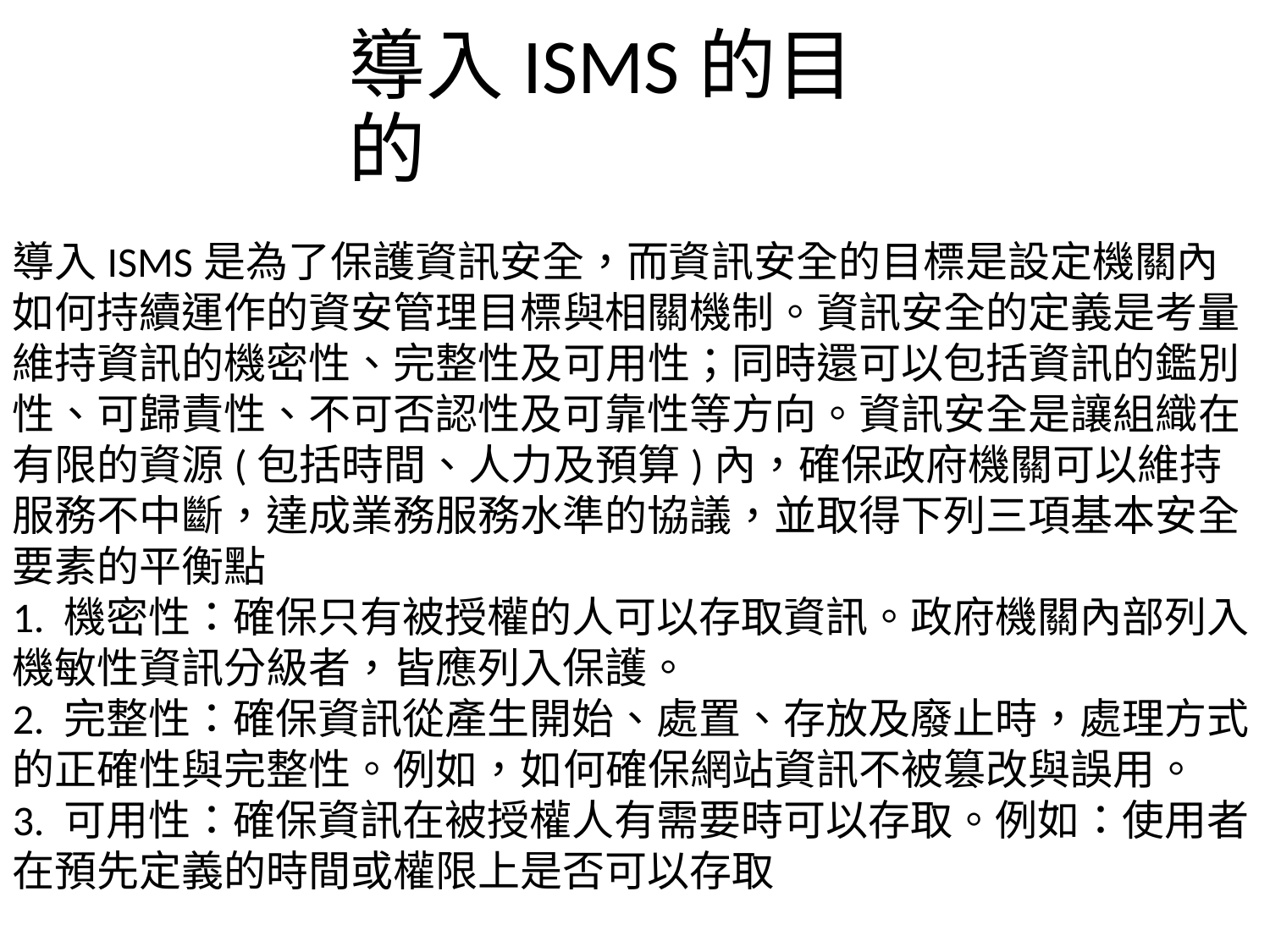

# 導入ISMS的目的
導入ISMS是為了保護資訊安全，而資訊安全的目標是設定機關內如何持續運作的資安管理目標與相關機制。資訊安全的定義是考量維持資訊的機密性、完整性及可用性；同時還可以包括資訊的鑑別性、可歸責性、不可否認性及可靠性等方向。資訊安全是讓組織在有限的資源(包括時間、人力及預算)內，確保政府機關可以維持服務不中斷，達成業務服務水準的協議，並取得下列三項基本安全要素的平衡點
1. 機密性：確保只有被授權的人可以存取資訊。政府機關內部列入機敏性資訊分級者，皆應列入保護。
2. 完整性：確保資訊從產生開始、處置、存放及廢止時，處理方式的正確性與完整性。例如，如何確保網站資訊不被篡改與誤用。
3. 可用性：確保資訊在被授權人有需要時可以存取。例如：使用者在預先定義的時間或權限上是否可以存取